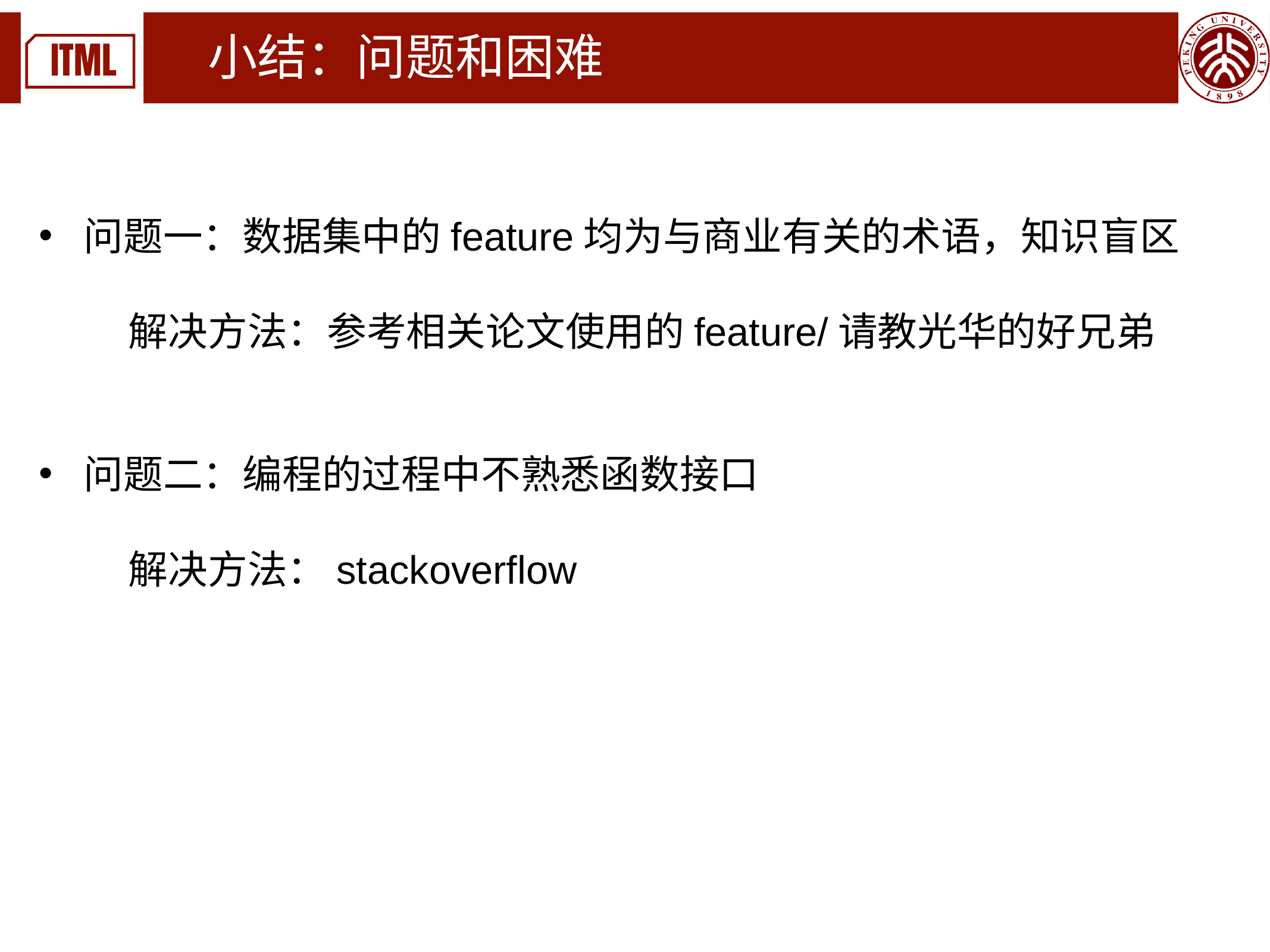

# 小结：问题和困难
问题一：数据集中的feature均为与商业有关的术语，知识盲区

	解决方法：参考相关论文使用的feature/请教光华的好兄弟

问题二：编程的过程中不熟悉函数接口

	解决方法：stackoverflow